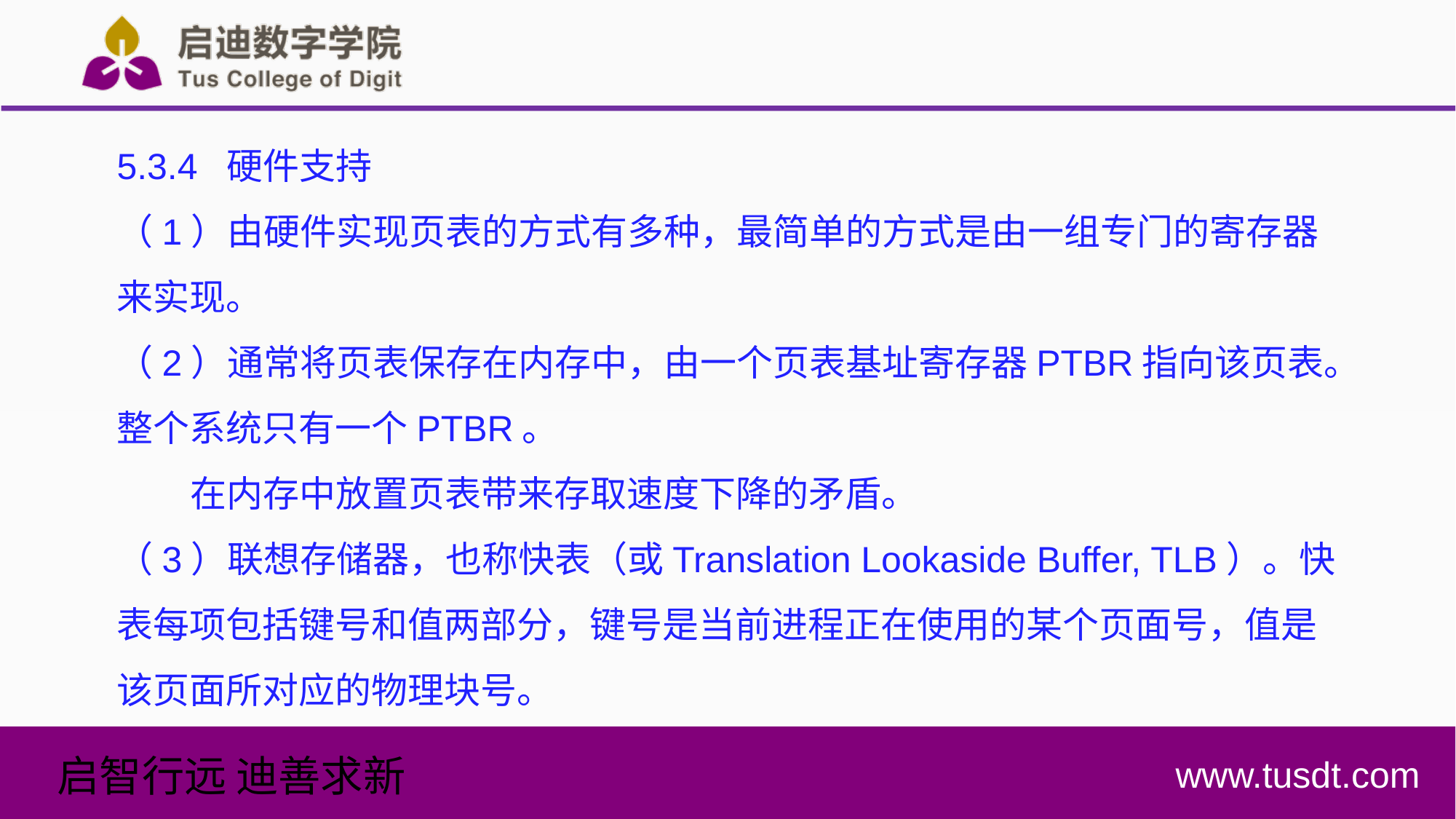

5.3.4  硬件支持
（1）由硬件实现页表的方式有多种，最简单的方式是由一组专门的寄存器来实现。
（2）通常将页表保存在内存中，由一个页表基址寄存器PTBR指向该页表。整个系统只有一个PTBR。
在内存中放置页表带来存取速度下降的矛盾。
（3）联想存储器，也称快表（或Translation Lookaside Buffer, TLB）。快表每项包括键号和值两部分，键号是当前进程正在使用的某个页面号，值是该页面所对应的物理块号。